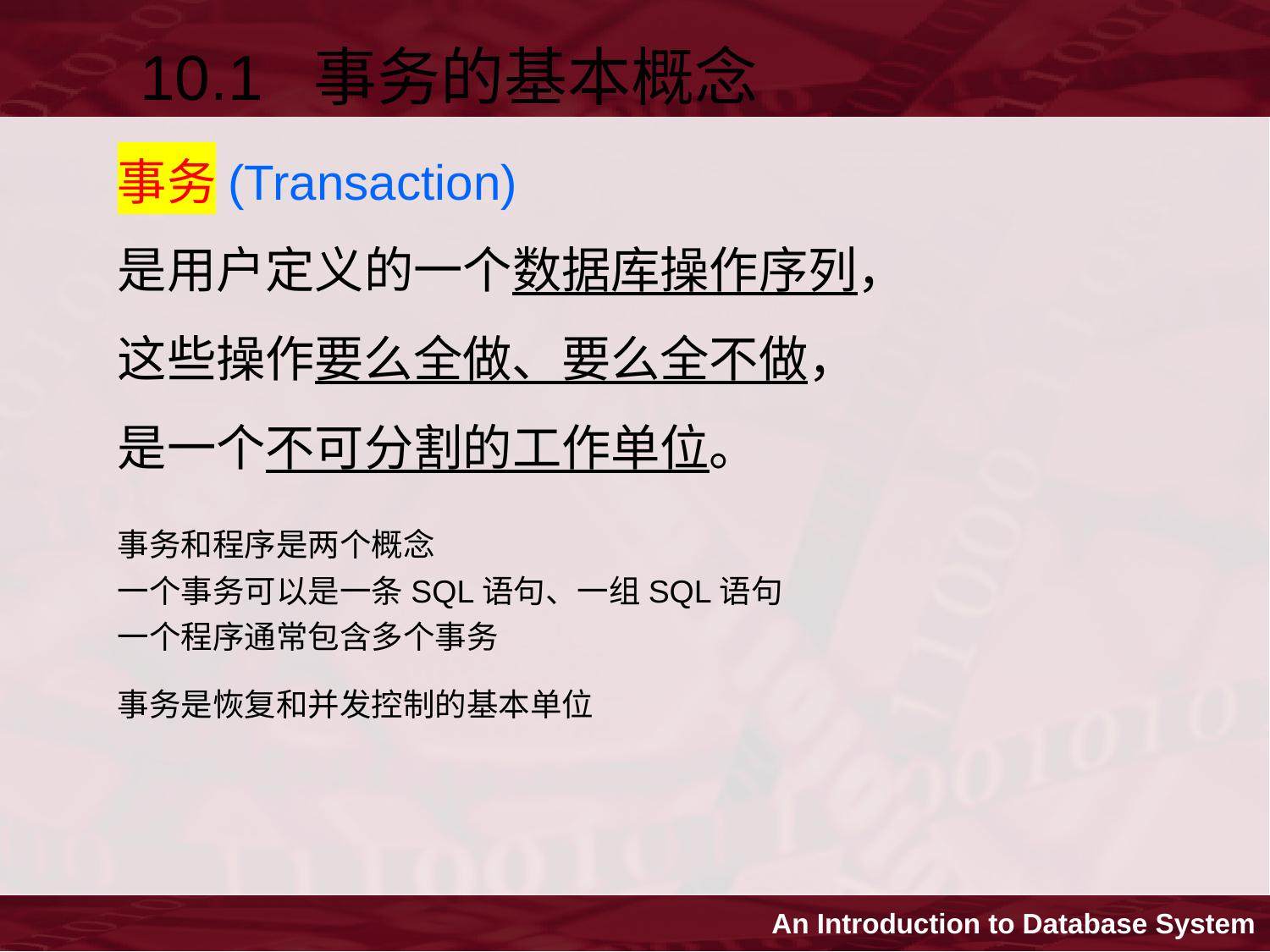

10.1  事务的基本概念
事务(Transaction)
是用户定义的一个数据库操作序列，
这些操作要么全做、要么全不做，
是一个不可分割的工作单位。

事务和程序是两个概念
一个事务可以是一条SQL语句、一组SQL语句
一个程序通常包含多个事务

事务是恢复和并发控制的基本单位